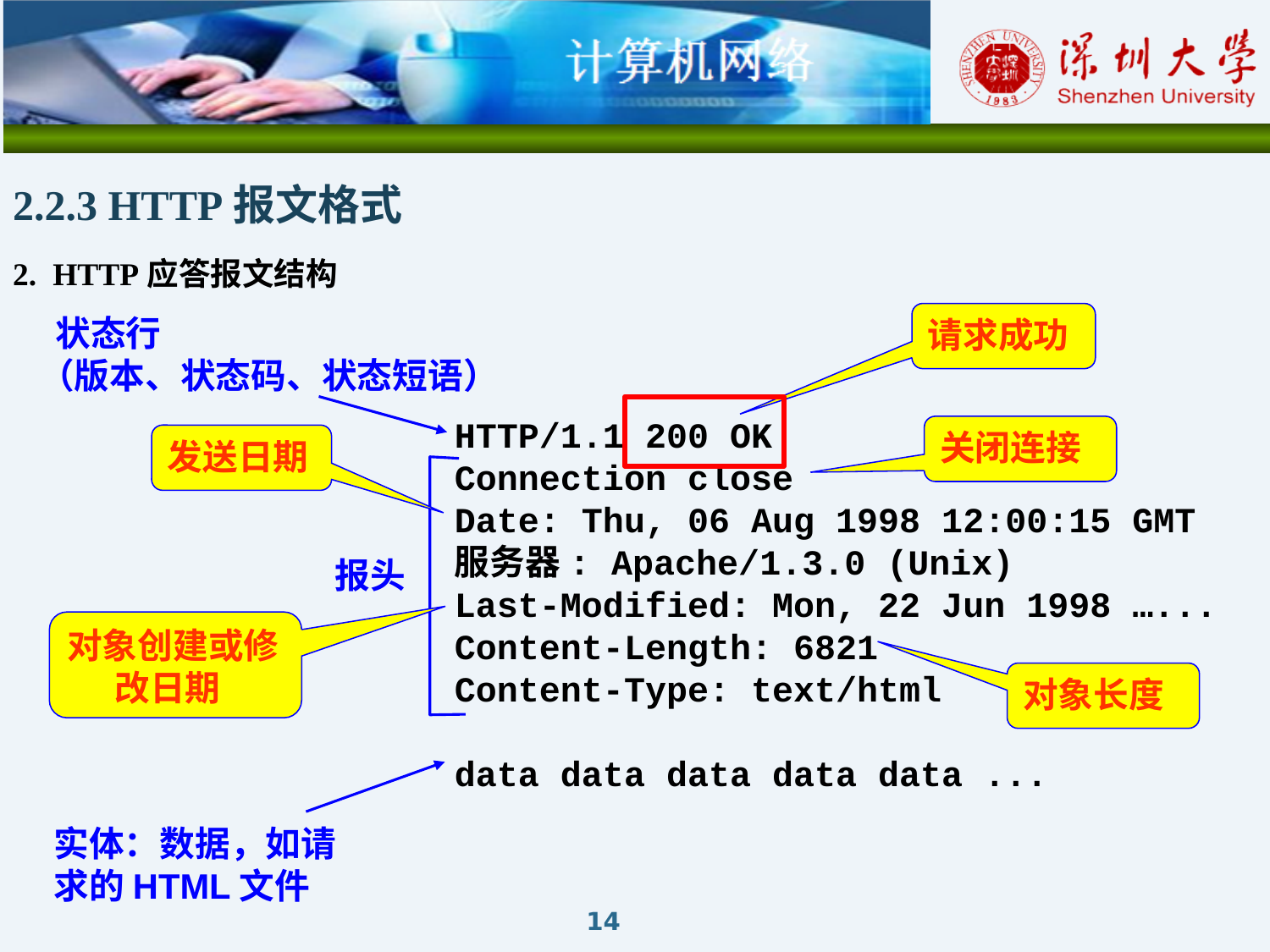

2.2.3 HTTP报文格式
2.  HTTP应答报文结构

请求成功
 状态行
（版本、状态码、状态短语）

HTTP/1.1 200 OK
Connection close
Date: Thu, 06 Aug 1998 12:00:15 GMT
服务器: Apache/1.3.0 (Unix)
Last-Modified: Mon, 22 Jun 1998 …...
Content-Length: 6821
Content-Type: text/html

data data data data data ...
关闭连接
发送日期

报头
对象创建或修改日期
对象长度

实体：数据，如请求的HTML文件
14